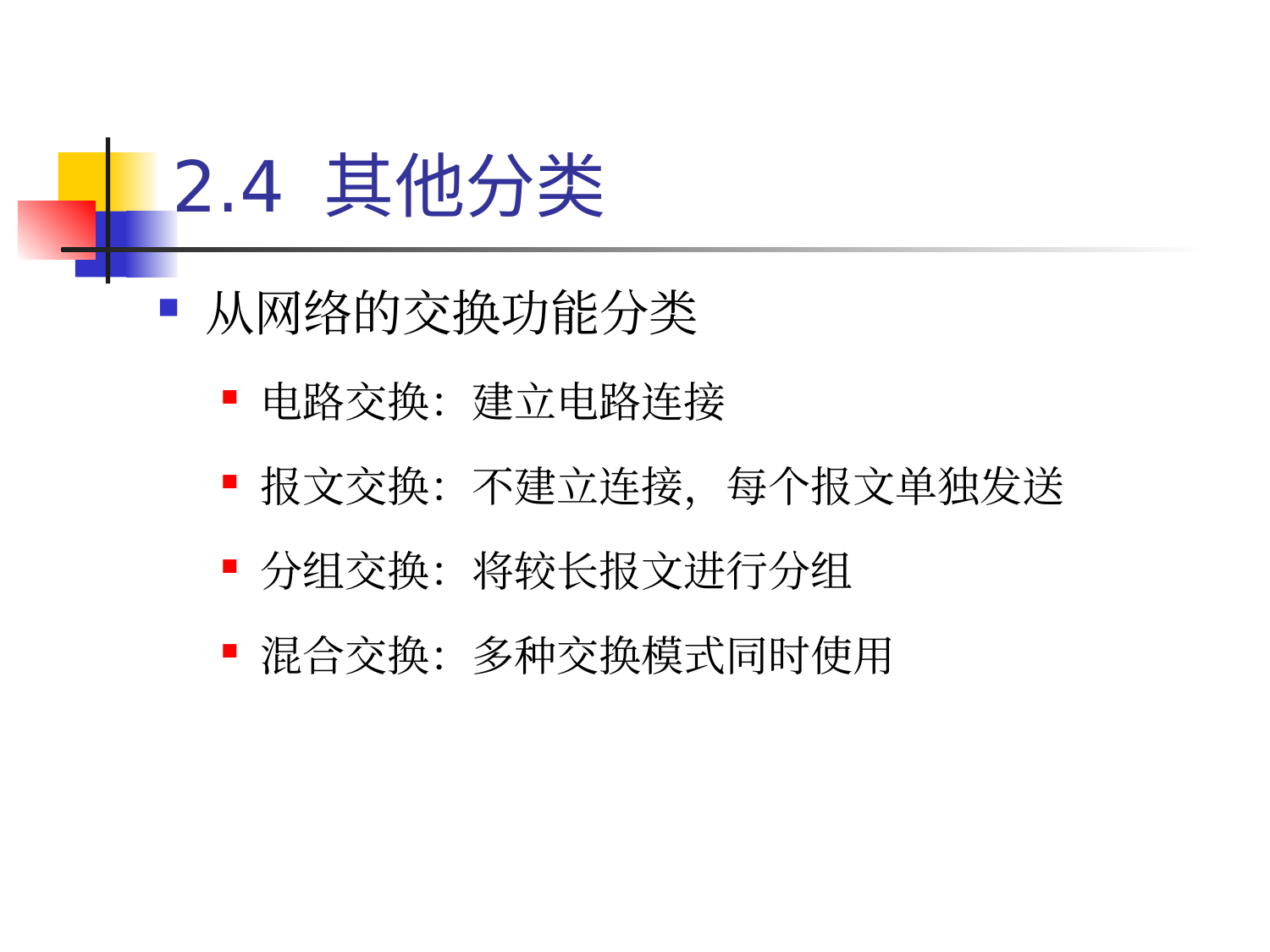

# 2.4 其他分类
从网络的交换功能分类
电路交换：建立电路连接
报文交换：不建立连接，每个报文单独发送
分组交换：将较长报文进行分组
混合交换：多种交换模式同时使用